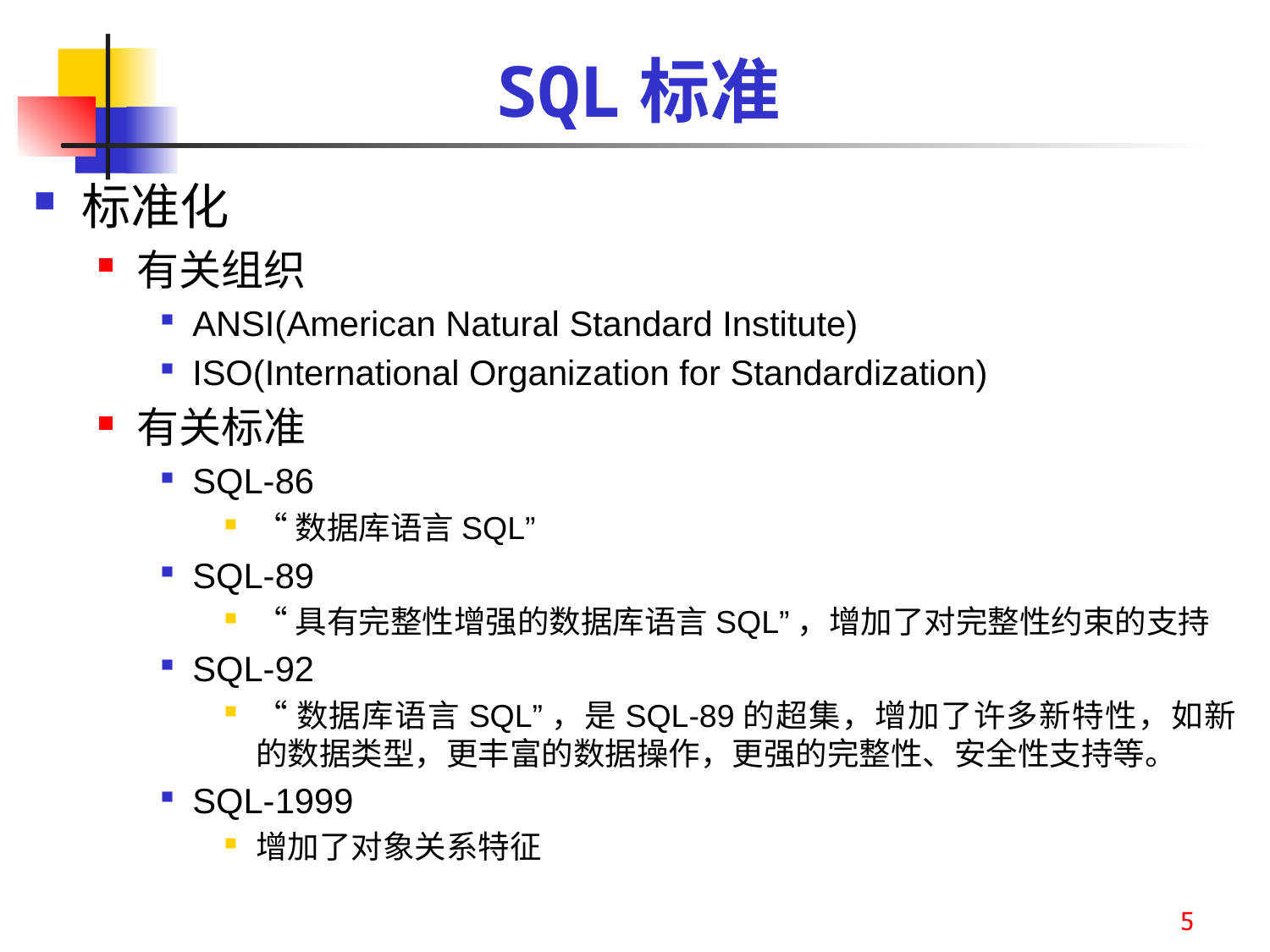

# SQL标准
标准化
有关组织
ANSI(American Natural Standard Institute)
ISO(International Organization for Standardization)
有关标准
SQL-86
“数据库语言SQL”
SQL-89
“具有完整性增强的数据库语言SQL”，增加了对完整性约束的支持
SQL-92
“数据库语言SQL”，是SQL-89的超集，增加了许多新特性，如新的数据类型，更丰富的数据操作，更强的完整性、安全性支持等。
SQL-1999
增加了对象关系特征
5